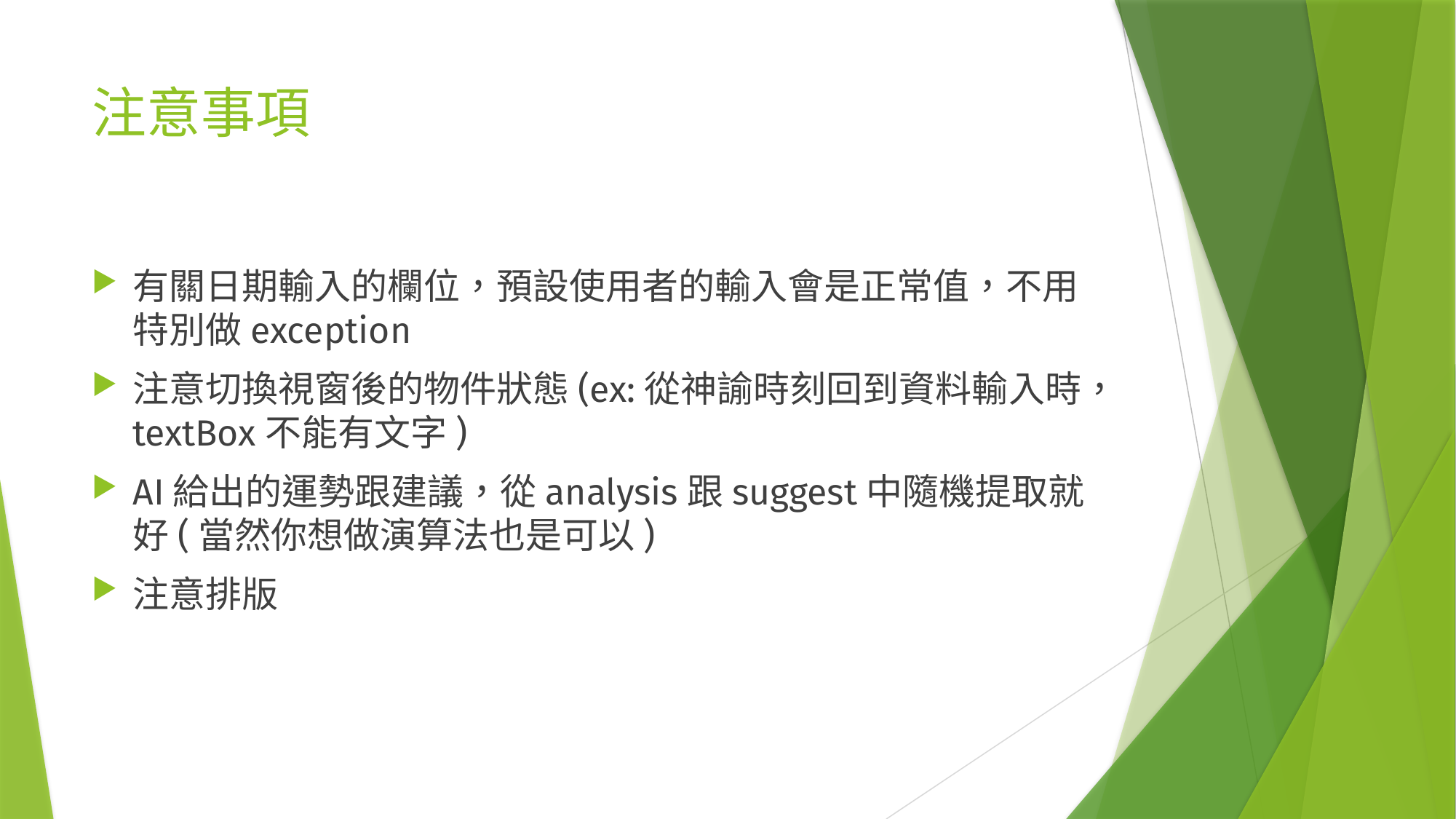

# 注意事項
有關日期輸入的欄位，預設使用者的輸入會是正常值，不用特別做exception
注意切換視窗後的物件狀態(ex:從神諭時刻回到資料輸入時，textBox不能有文字)
AI給出的運勢跟建議，從analysis跟suggest中隨機提取就好(當然你想做演算法也是可以)
注意排版